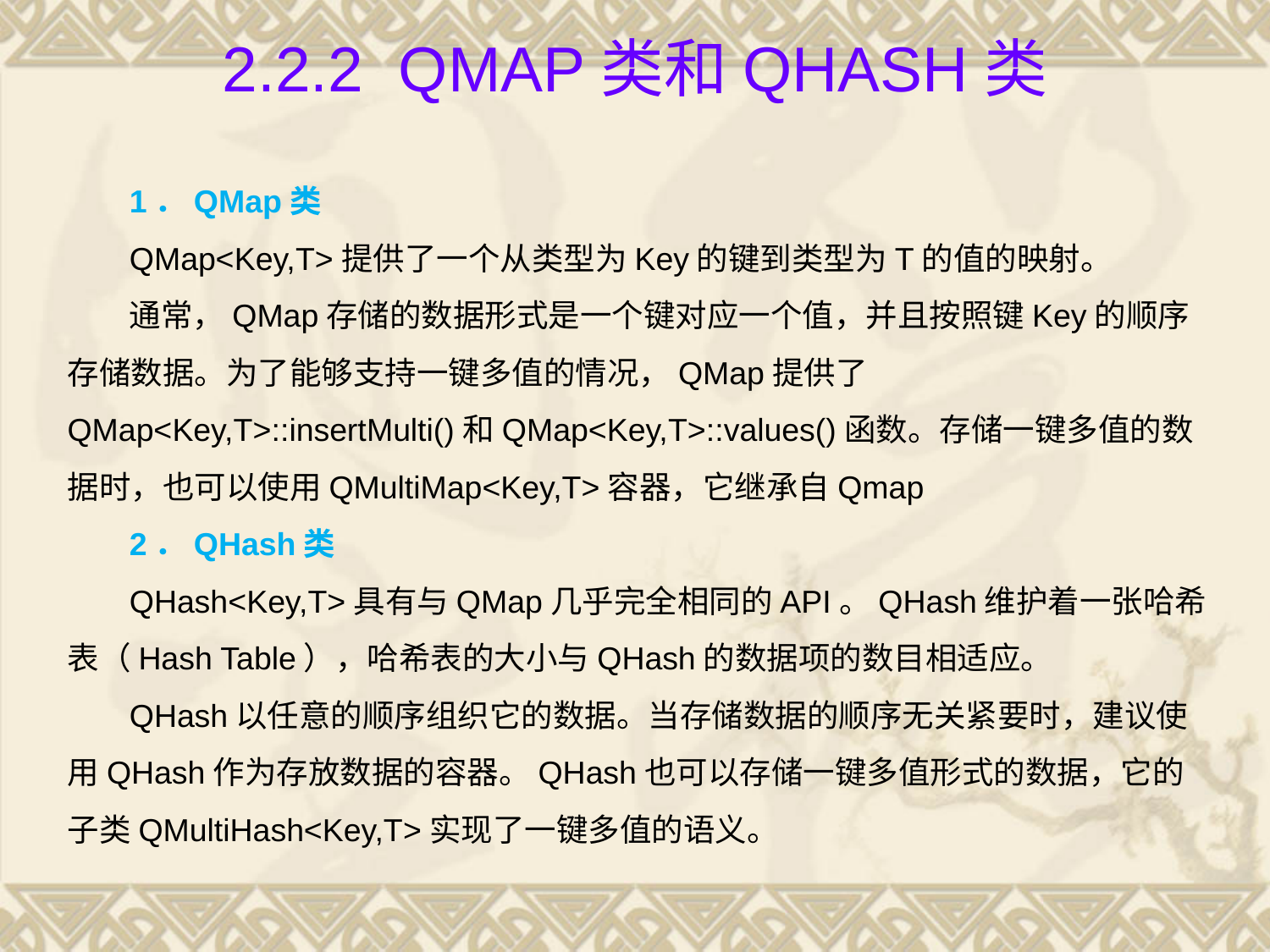

# 2.2.2  QMap类和QHash类
1．QMap类
QMap<Key,T>提供了一个从类型为Key的键到类型为T的值的映射。
通常，QMap存储的数据形式是一个键对应一个值，并且按照键Key的顺序存储数据。为了能够支持一键多值的情况，QMap提供了QMap<Key,T>::insertMulti()和QMap<Key,T>::values()函数。存储一键多值的数据时，也可以使用QMultiMap<Key,T>容器，它继承自Qmap
2．QHash类
QHash<Key,T>具有与QMap几乎完全相同的API。QHash维护着一张哈希表（Hash Table），哈希表的大小与QHash的数据项的数目相适应。
QHash以任意的顺序组织它的数据。当存储数据的顺序无关紧要时，建议使用QHash作为存放数据的容器。QHash也可以存储一键多值形式的数据，它的子类QMultiHash<Key,T>实现了一键多值的语义。